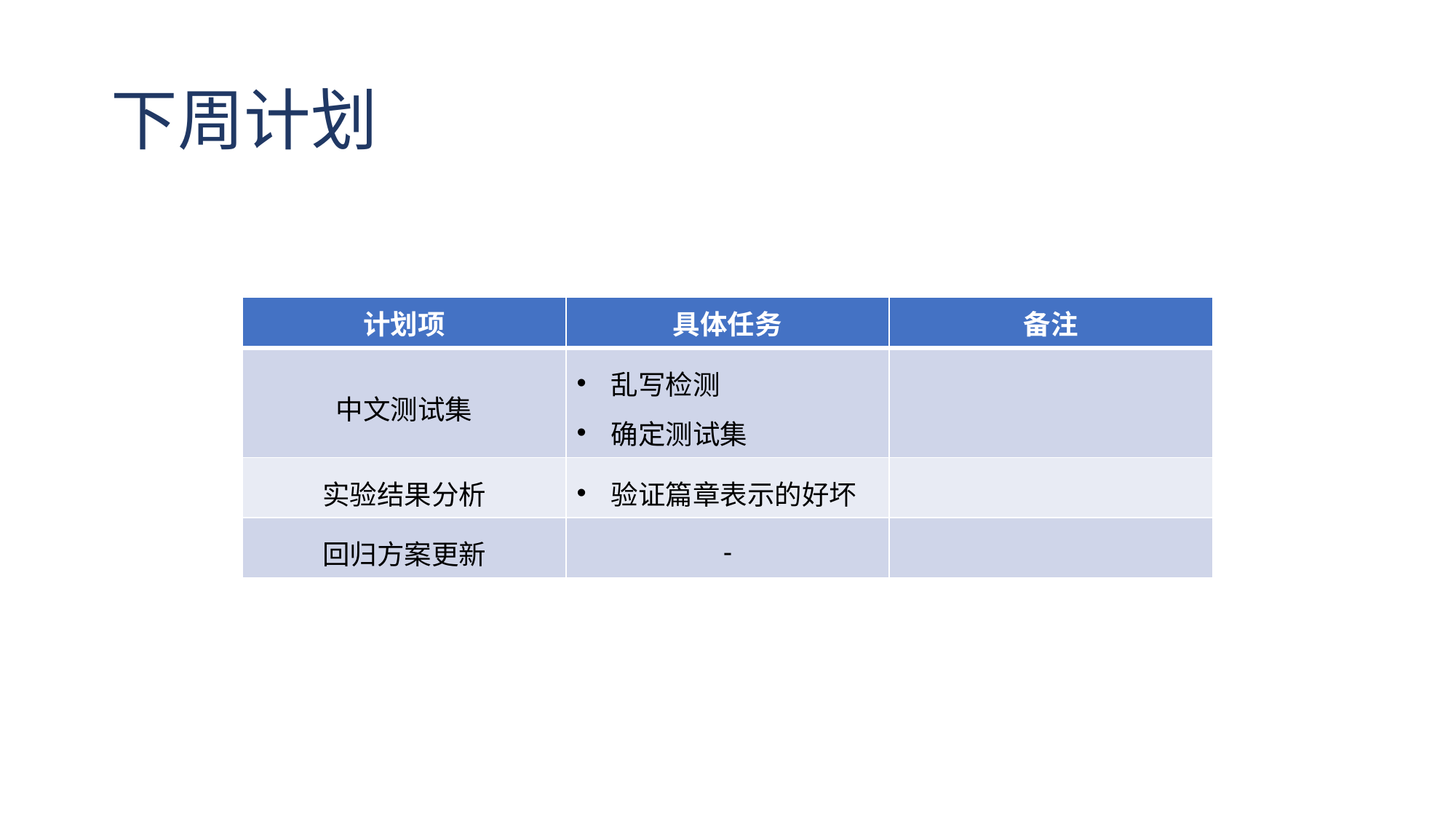

# 下周计划
| 计划项 | 具体任务 | 备注 |
| --- | --- | --- |
| 中文测试集 | 乱写检测 确定测试集 |  |
| 实验结果分析 | 验证篇章表示的好坏 |  |
| 回归方案更新 | - |  |